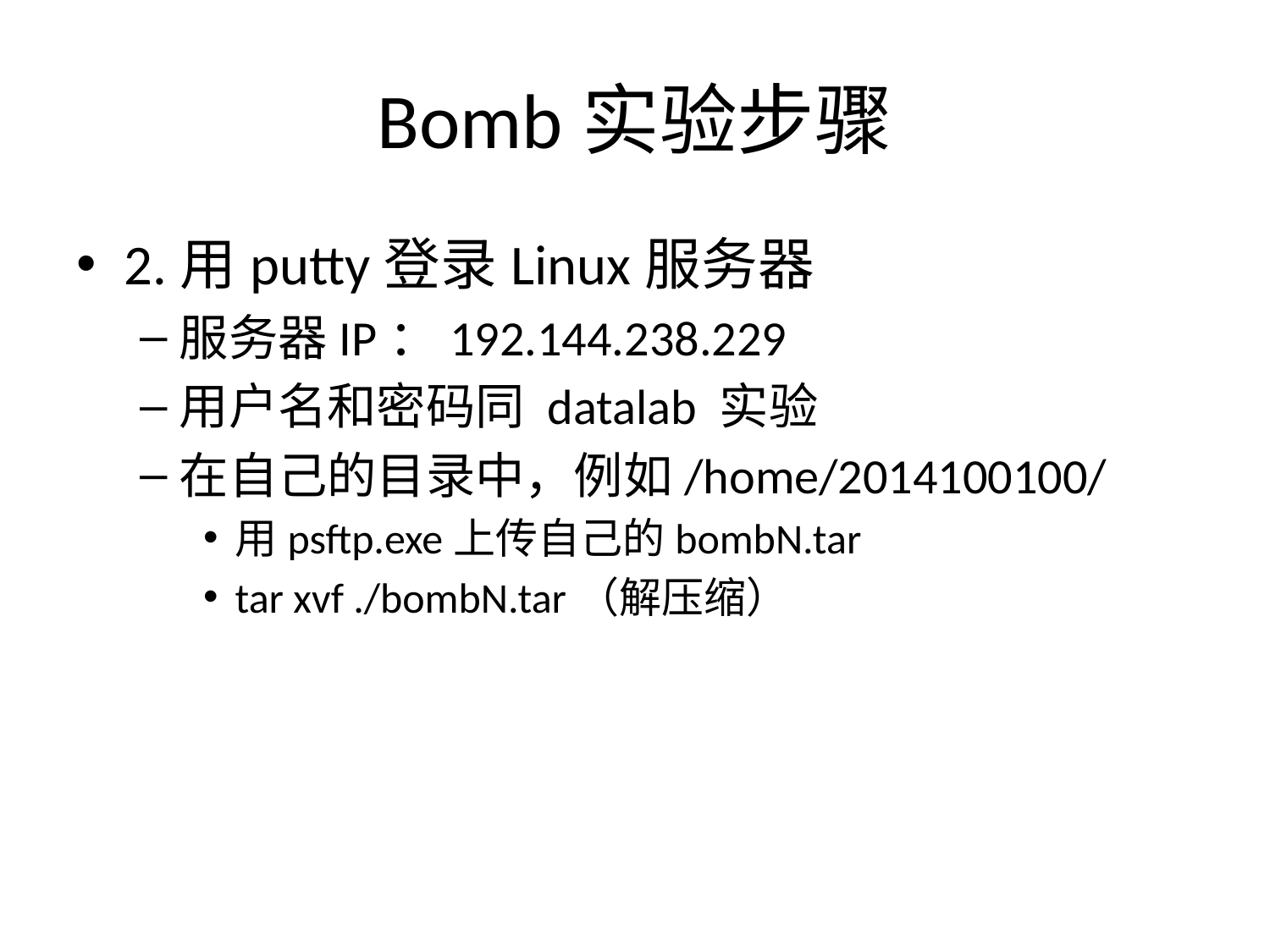

# Bomb实验步骤
2.用putty登录Linux服务器
服务器IP：192.144.238.229
用户名和密码同 datalab 实验
在自己的目录中，例如/home/2014100100/
用psftp.exe上传自己的bombN.tar
tar xvf ./bombN.tar（解压缩）